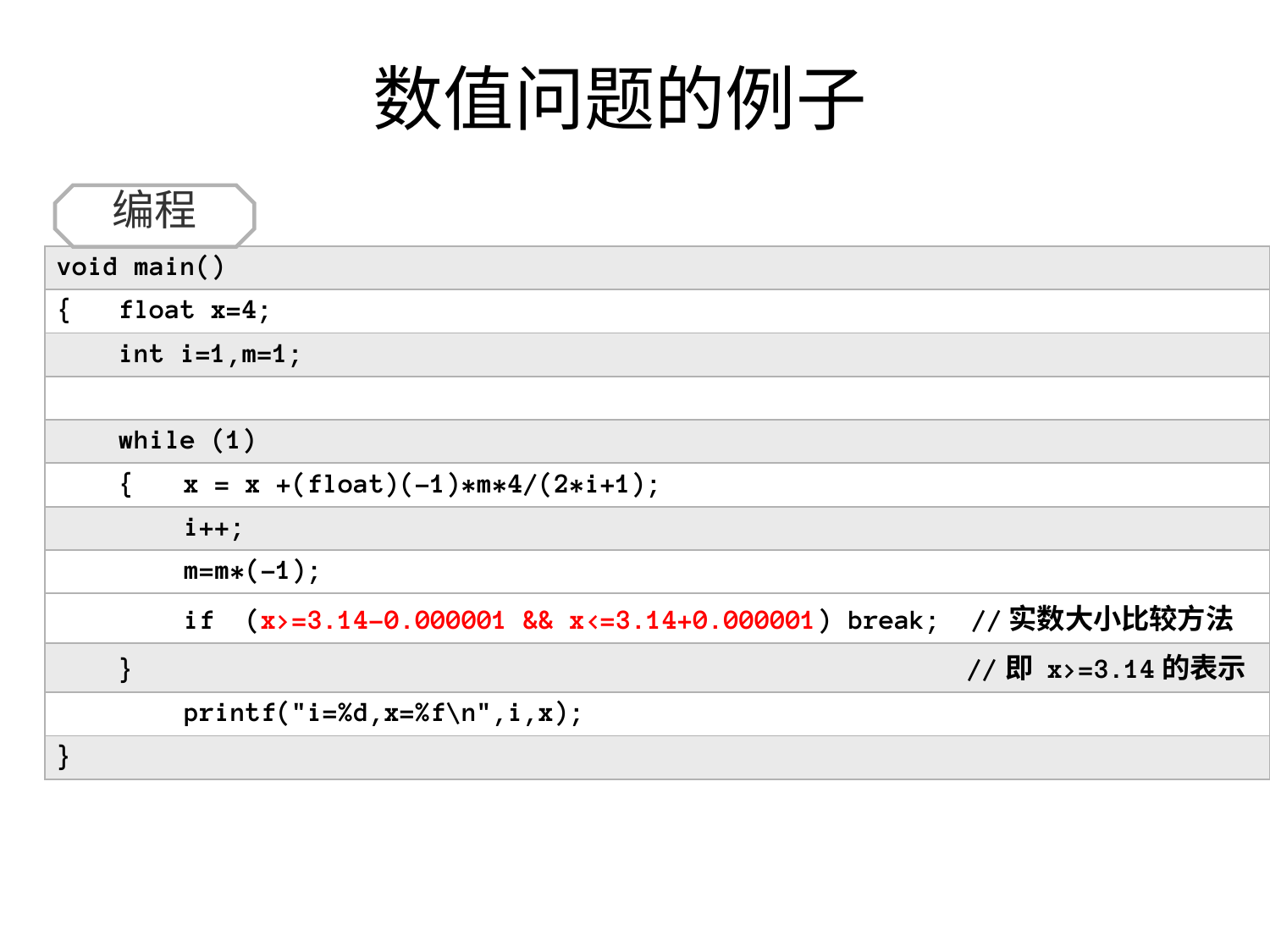

# 数值问题的例子
编程
| void main() |
| --- |
| { float x=4; |
| int i=1,m=1; |
|  |
| while (1) |
| { x = x +(float)(-1)\*m\*4/(2\*i+1); |
| i++; |
| m=m\*(-1); |
| if (x>=3.14-0.000001 && x<=3.14+0.000001) break; //实数大小比较方法 |
| } //即 x>=3.14的表示 |
| printf("i=%d,x=%f\n",i,x); |
| } |
29